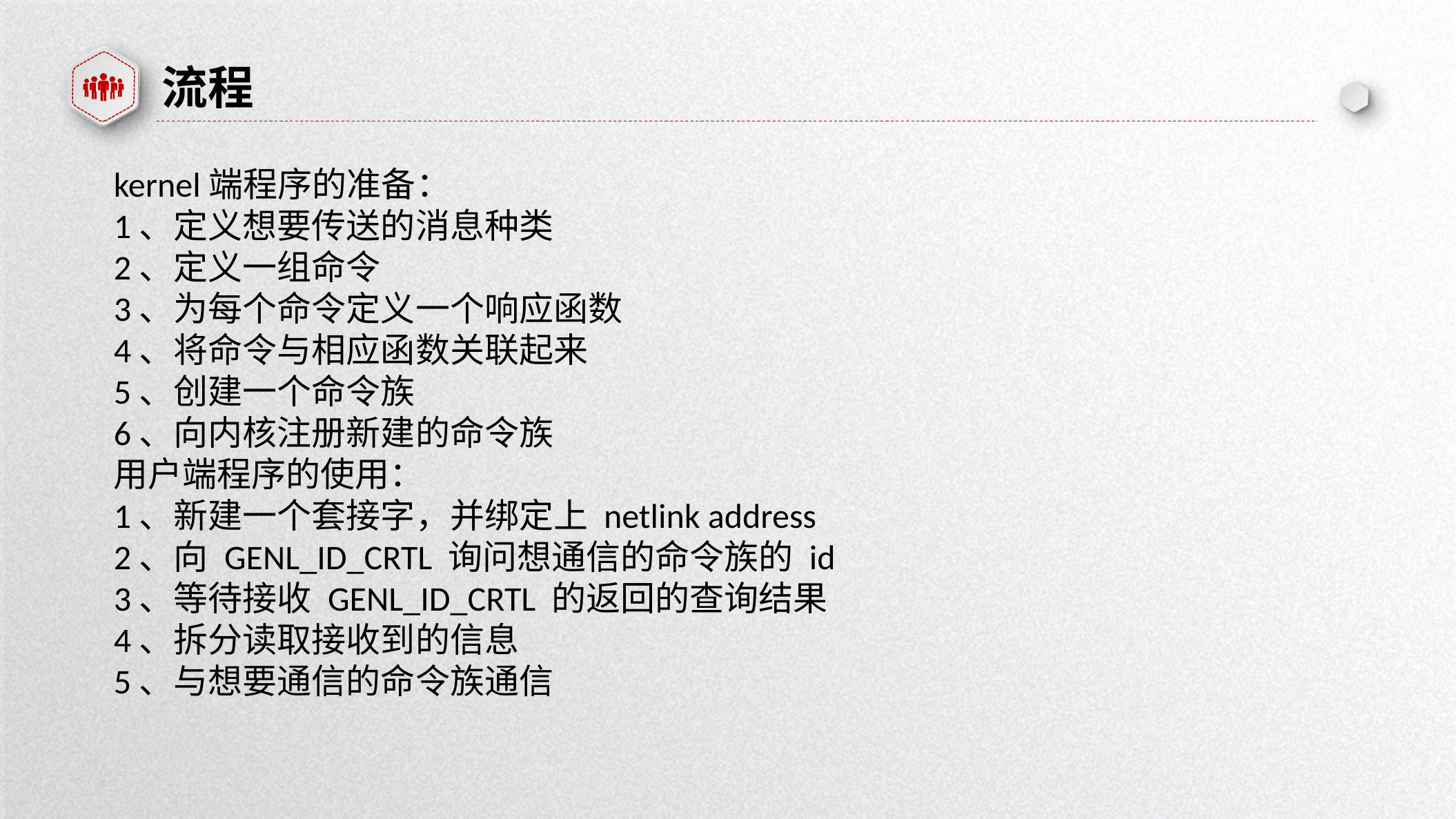

流程

kernel端程序的准备：
1、定义想要传送的消息种类
2、定义一组命令
3、为每个命令定义一个响应函数
4、将命令与相应函数关联起来
5、创建一个命令族
6、向内核注册新建的命令族
用户端程序的使用：
1、新建一个套接字，并绑定上 netlink address
2、向 GENL_ID_CRTL 询问想通信的命令族的 id
3、等待接收 GENL_ID_CRTL 的返回的查询结果
4、拆分读取接收到的信息
5、与想要通信的命令族通信